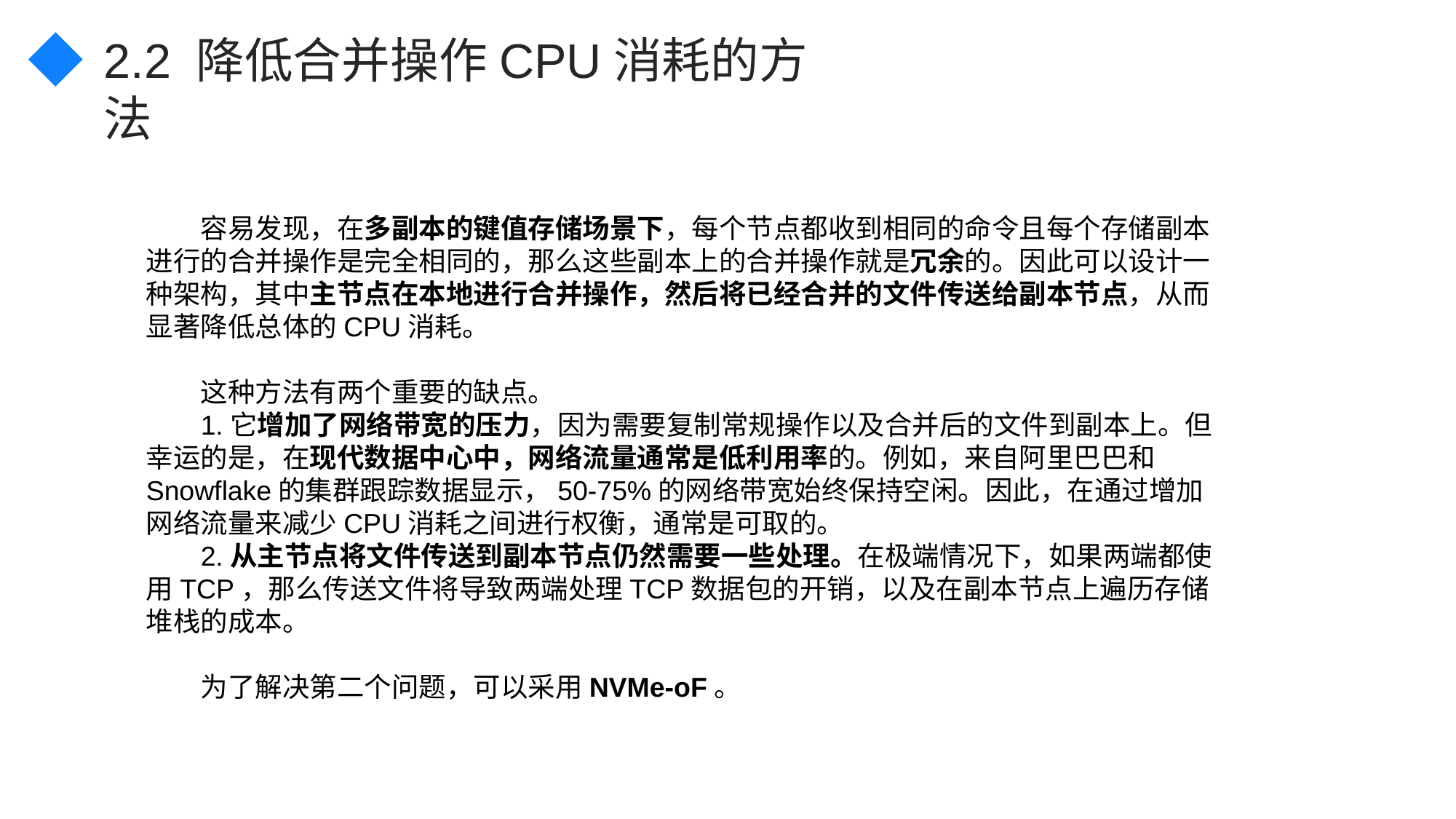

2.2 降低合并操作CPU消耗的方法
容易发现，在多副本的键值存储场景下，每个节点都收到相同的命令且每个存储副本进行的合并操作是完全相同的，那么这些副本上的合并操作就是冗余的。因此可以设计一种架构，其中主节点在本地进行合并操作，然后将已经合并的文件传送给副本节点，从而显著降低总体的CPU消耗。

这种方法有两个重要的缺点。
1.它增加了网络带宽的压力，因为需要复制常规操作以及合并后的文件到副本上。但幸运的是，在现代数据中心中，网络流量通常是低利用率的。例如，来自阿里巴巴和Snowflake的集群跟踪数据显示，50-75%的网络带宽始终保持空闲。因此，在通过增加网络流量来减少CPU消耗之间进行权衡，通常是可取的。
2.从主节点将文件传送到副本节点仍然需要一些处理。在极端情况下，如果两端都使用TCP，那么传送文件将导致两端处理TCP数据包的开销，以及在副本节点上遍历存储堆栈的成本。

为了解决第二个问题，可以采用NVMe-oF。
输入标题
点击输入您的内容，或者通过复制您的文本后，再此框中选择粘贴。请言简意赅，简单说明即可，不必繁琐。点击输入您的内容，或者通过复制您的文本后，再此框中选择粘贴。请言简意赅，简单说明即可，不必繁琐。点击输入您的内容，或者通过复制您的文本后，再此框中选择粘贴。请言简意赅